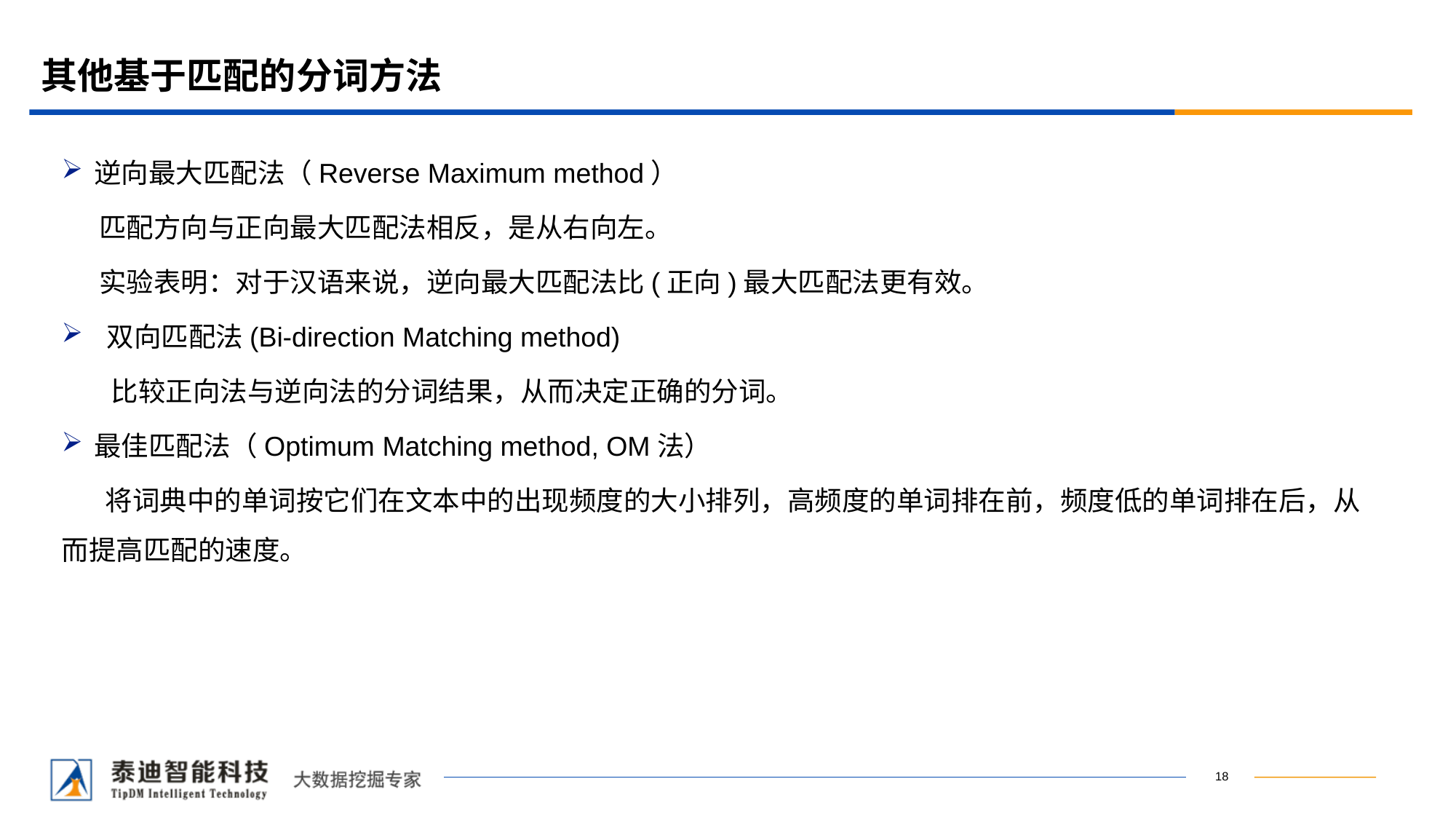

# 其他基于匹配的分词方法
逆向最大匹配法（Reverse Maximum method）
     匹配方向与正向最大匹配法相反，是从右向左。
     实验表明：对于汉语来说，逆向最大匹配法比(正向)最大匹配法更有效。
 双向匹配法(Bi-direction Matching method)
       比较正向法与逆向法的分词结果，从而决定正确的分词。
最佳匹配法（Optimum Matching method, OM法）
      将词典中的单词按它们在文本中的出现频度的大小排列，高频度的单词排在前，频度低的单词排在后，从而提高匹配的速度。